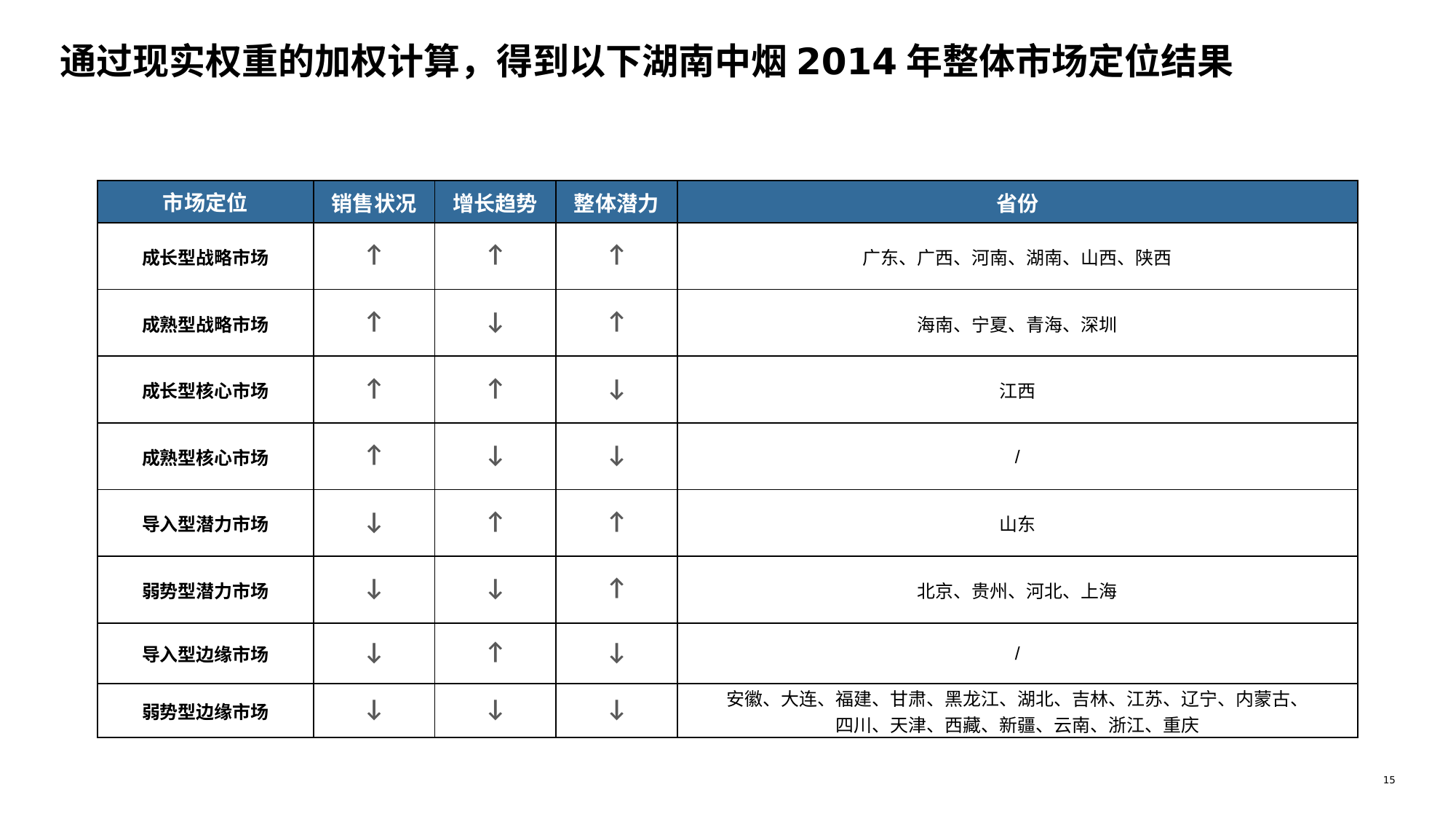

# 通过现实权重的加权计算，得到以下湖南中烟2014年整体市场定位结果
| 市场定位 | 销售状况 | 增长趋势 | 整体潜力 | 省份 |
| --- | --- | --- | --- | --- |
| 成长型战略市场 | ↑ | ↑ | ↑ | 广东、广西、河南、湖南、山西、陕西 |
| 成熟型战略市场 | ↑ | ↓ | ↑ | 海南、宁夏、青海、深圳 |
| 成长型核心市场 | ↑ | ↑ | ↓ | 江西 |
| 成熟型核心市场 | ↑ | ↓ | ↓ | / |
| 导入型潜力市场 | ↓ | ↑ | ↑ | 山东 |
| 弱势型潜力市场 | ↓ | ↓ | ↑ | 北京、贵州、河北、上海 |
| 导入型边缘市场 | ↓ | ↑ | ↓ | / |
| 弱势型边缘市场 | ↓ | ↓ | ↓ | 安徽、大连、福建、甘肃、黑龙江、湖北、吉林、江苏、辽宁、内蒙古、 四川、天津、西藏、新疆、云南、浙江、重庆 |